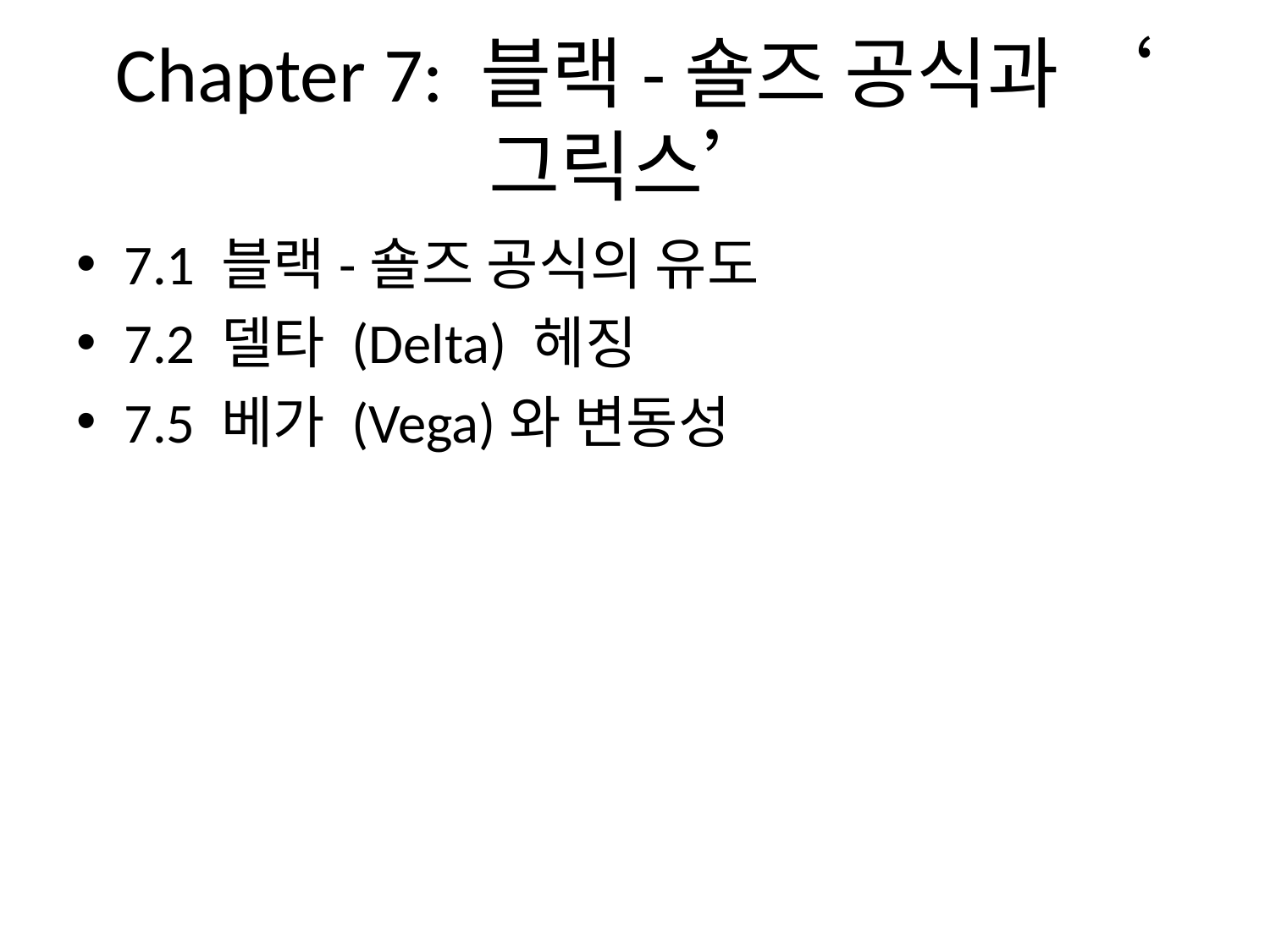

# Chapter 7: 블랙-숄즈 공식과 ‘그릭스’
7.1 블랙-숄즈 공식의 유도
7.2 델타 (Delta) 헤징
7.5 베가 (Vega)와 변동성